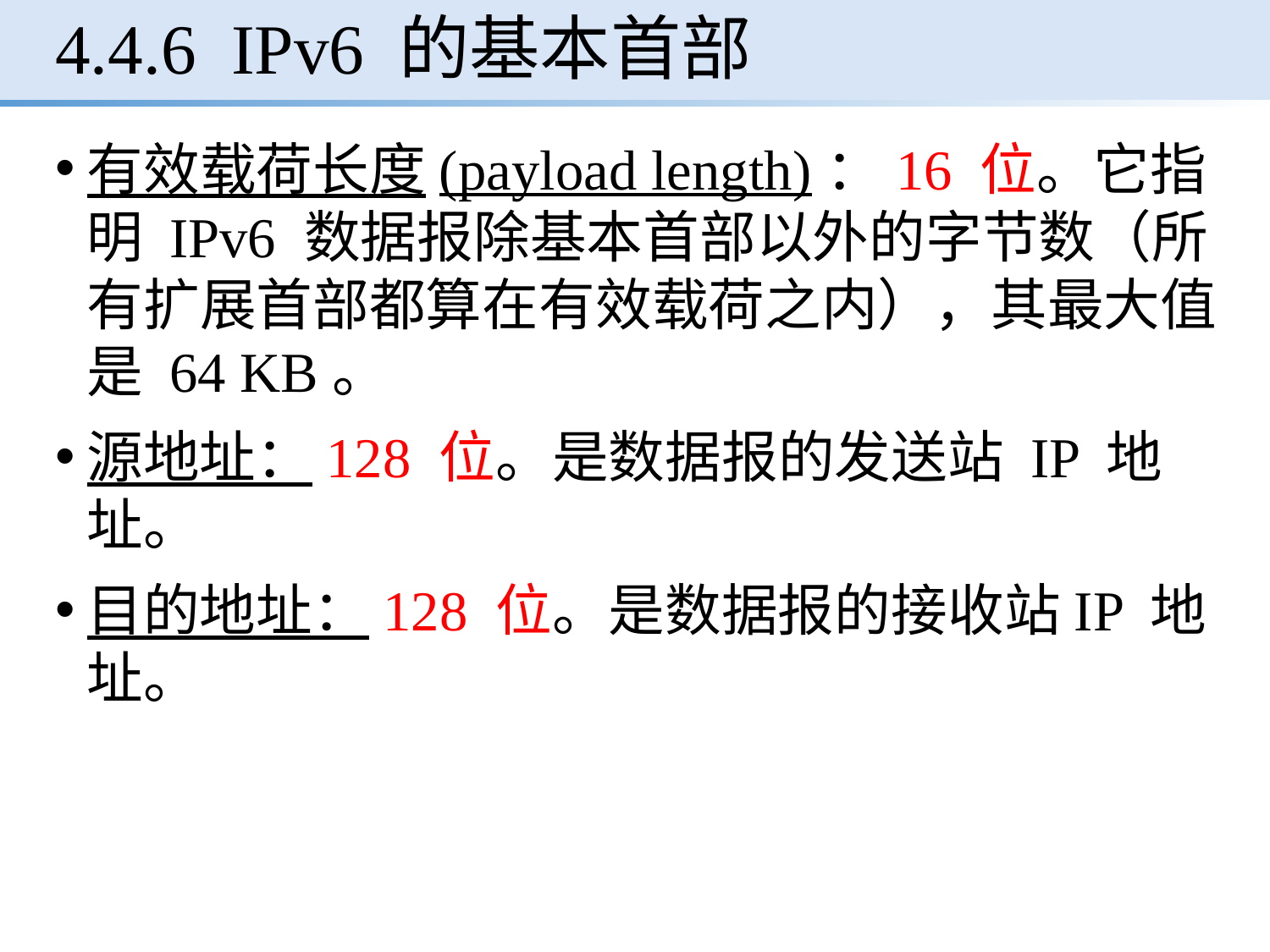

# 4.4.6  IPv6 的基本首部
有效载荷长度(payload length)：16 位。它指明 IPv6 数据报除基本首部以外的字节数（所有扩展首部都算在有效载荷之内），其最大值是 64 KB。
源地址：128 位。是数据报的发送站 IP 地址。
目的地址：128 位。是数据报的接收站IP 地址。